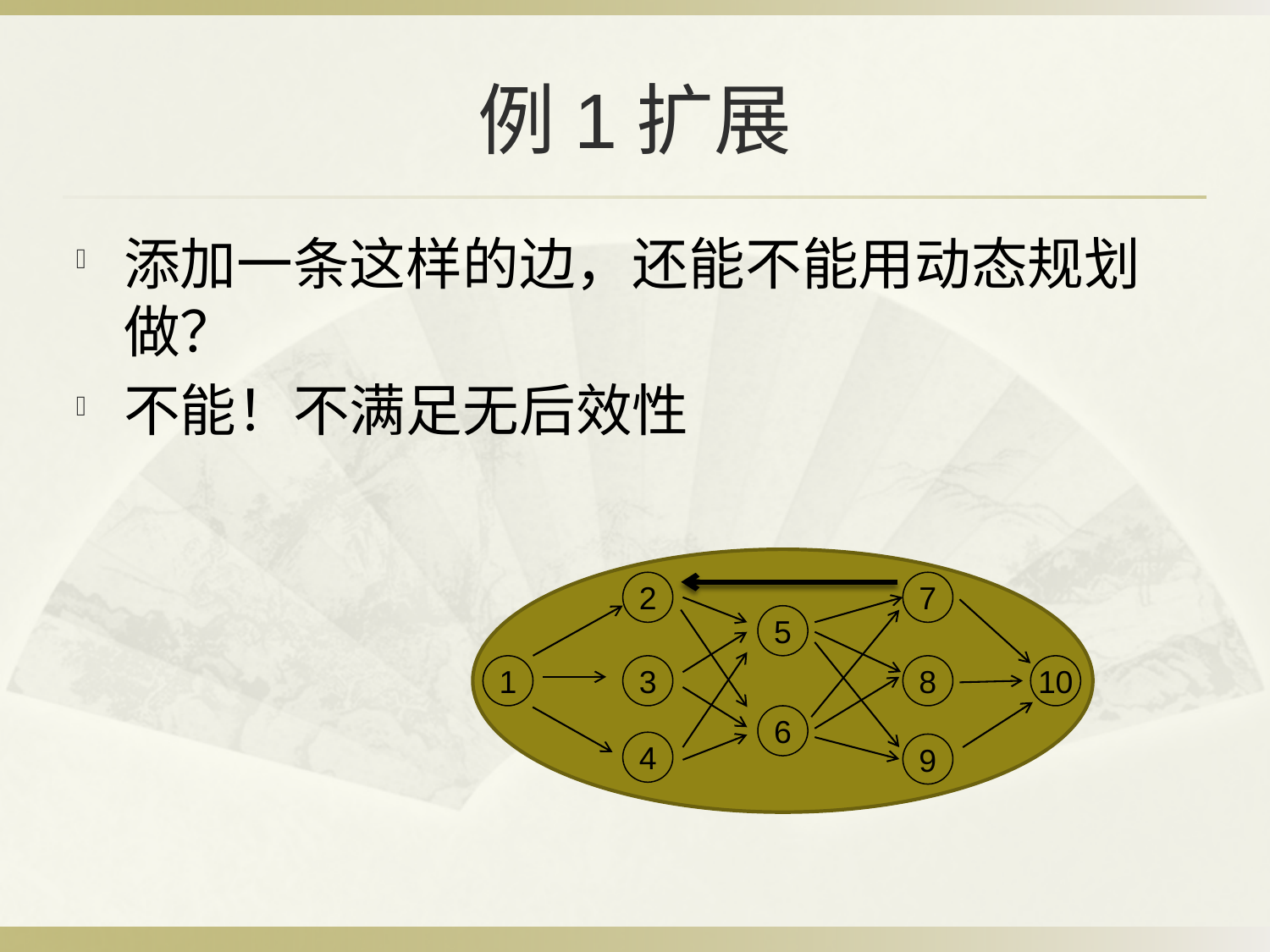

# 例1扩展
添加一条这样的边，还能不能用动态规划做？
不能！不满足无后效性

7
2
5
3
1
8
10
6
4
9